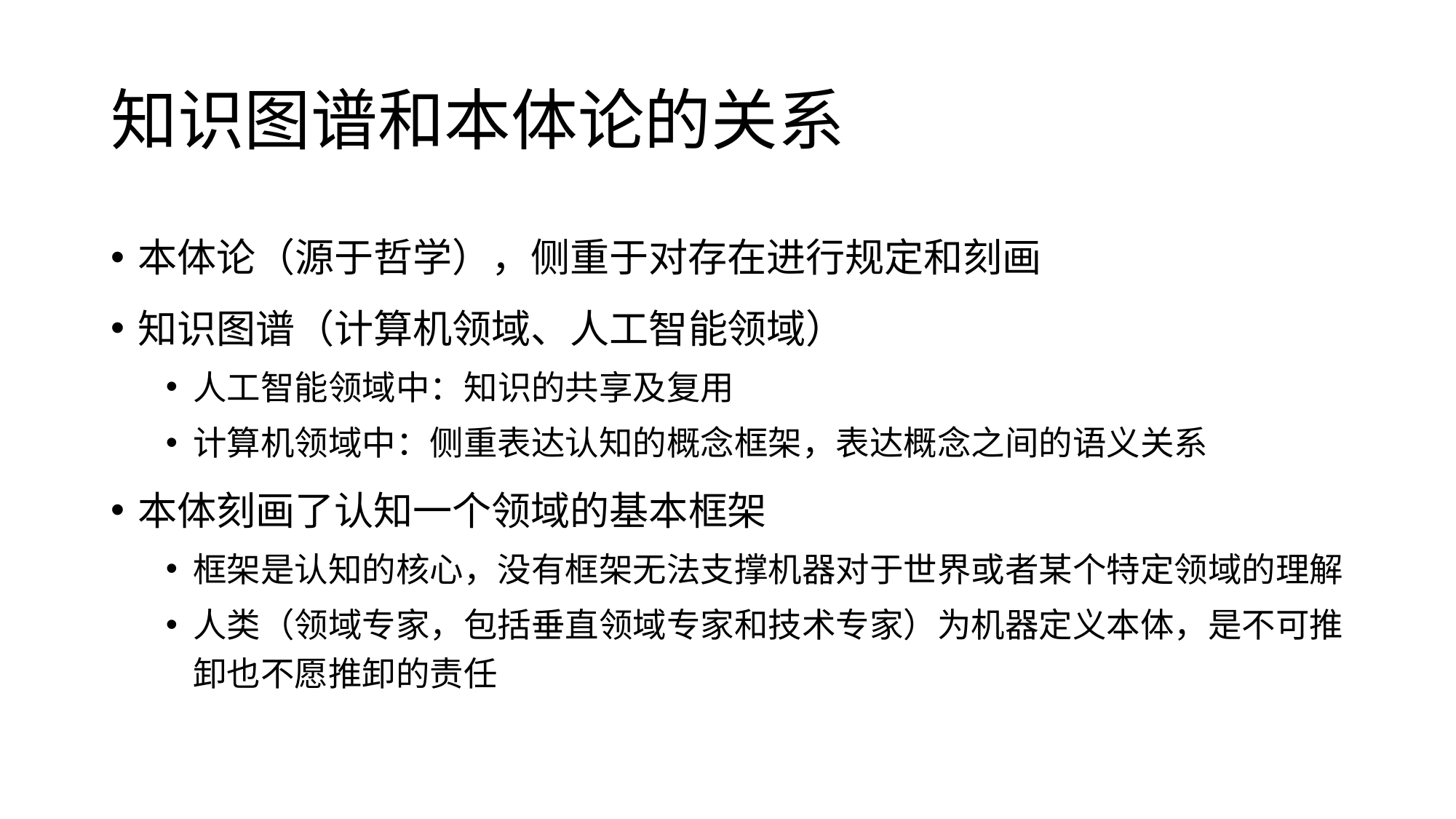

# 知识图谱和本体论的关系
本体论（源于哲学），侧重于对存在进行规定和刻画
知识图谱（计算机领域、人工智能领域）
人工智能领域中：知识的共享及复用
计算机领域中：侧重表达认知的概念框架，表达概念之间的语义关系
本体刻画了认知一个领域的基本框架
框架是认知的核心，没有框架无法支撑机器对于世界或者某个特定领域的理解
人类（领域专家，包括垂直领域专家和技术专家）为机器定义本体，是不可推卸也不愿推卸的责任